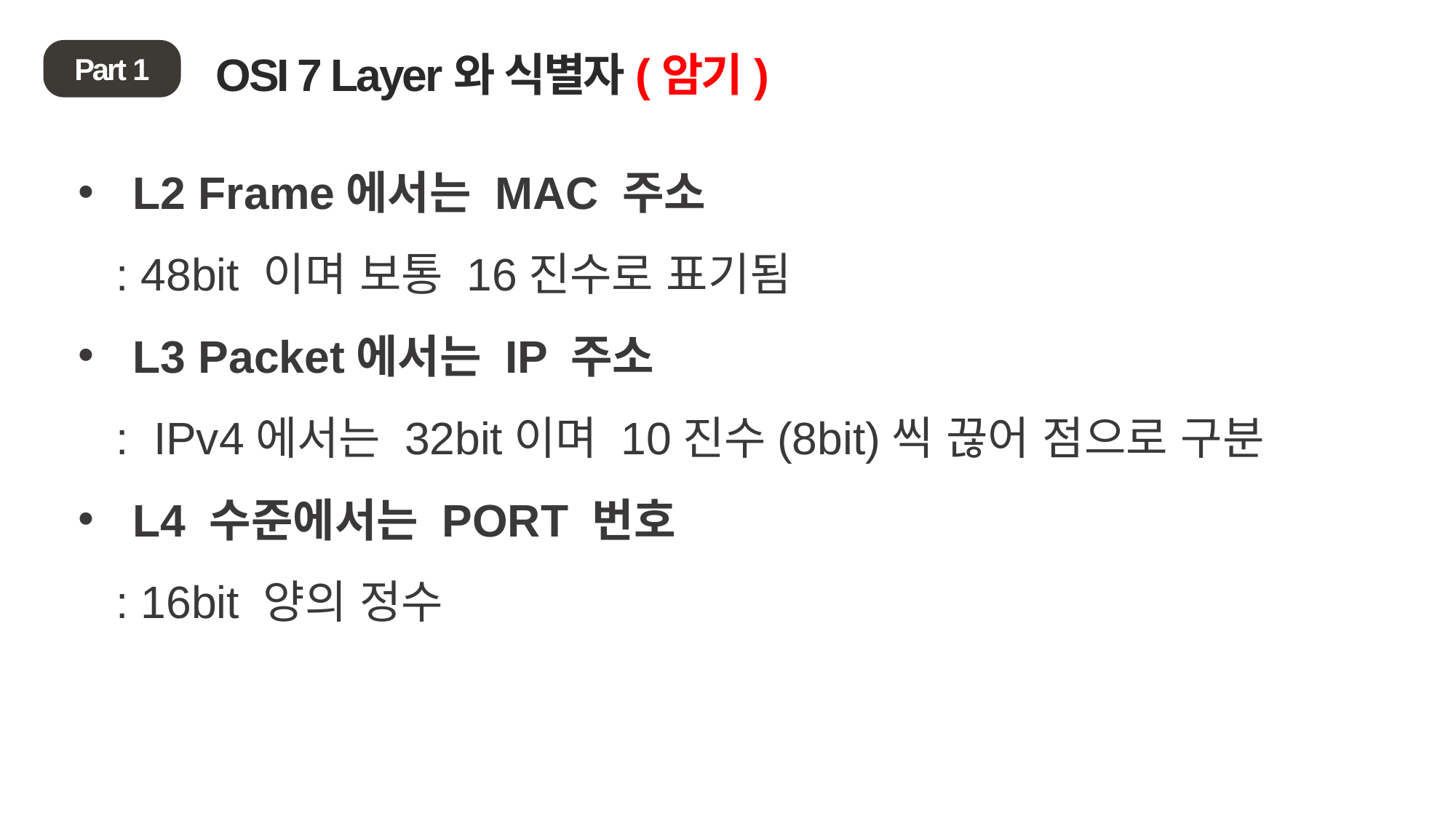

OSI 7 Layer와 식별자(암기)
Part 1
L2 Frame에서는 MAC 주소
   : 48bit 이며 보통 16진수로 표기됨
L3 Packet에서는 IP 주소
   :  IPv4에서는 32bit이며 10진수(8bit)씩 끊어 점으로 구분
L4 수준에서는 PORT 번호
   : 16bit 양의 정수